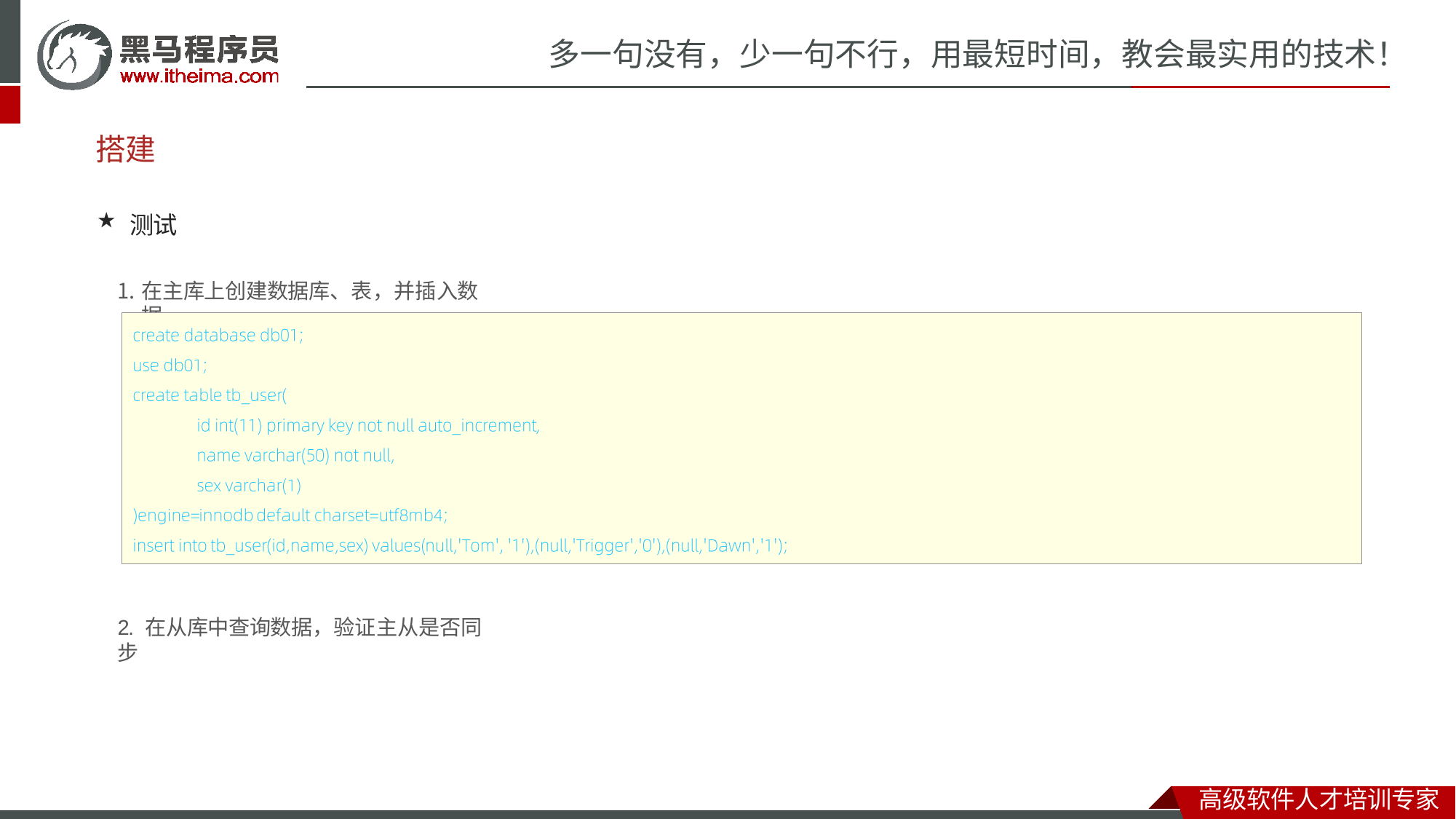

# 多一句没有，少一句不行，用最短时间，教会最实用的技术！

搭建

测试

在主库上创建数据库、表，并插入数据

2. 在从库中查询数据，验证主从是否同步
高级软件人才培训专家